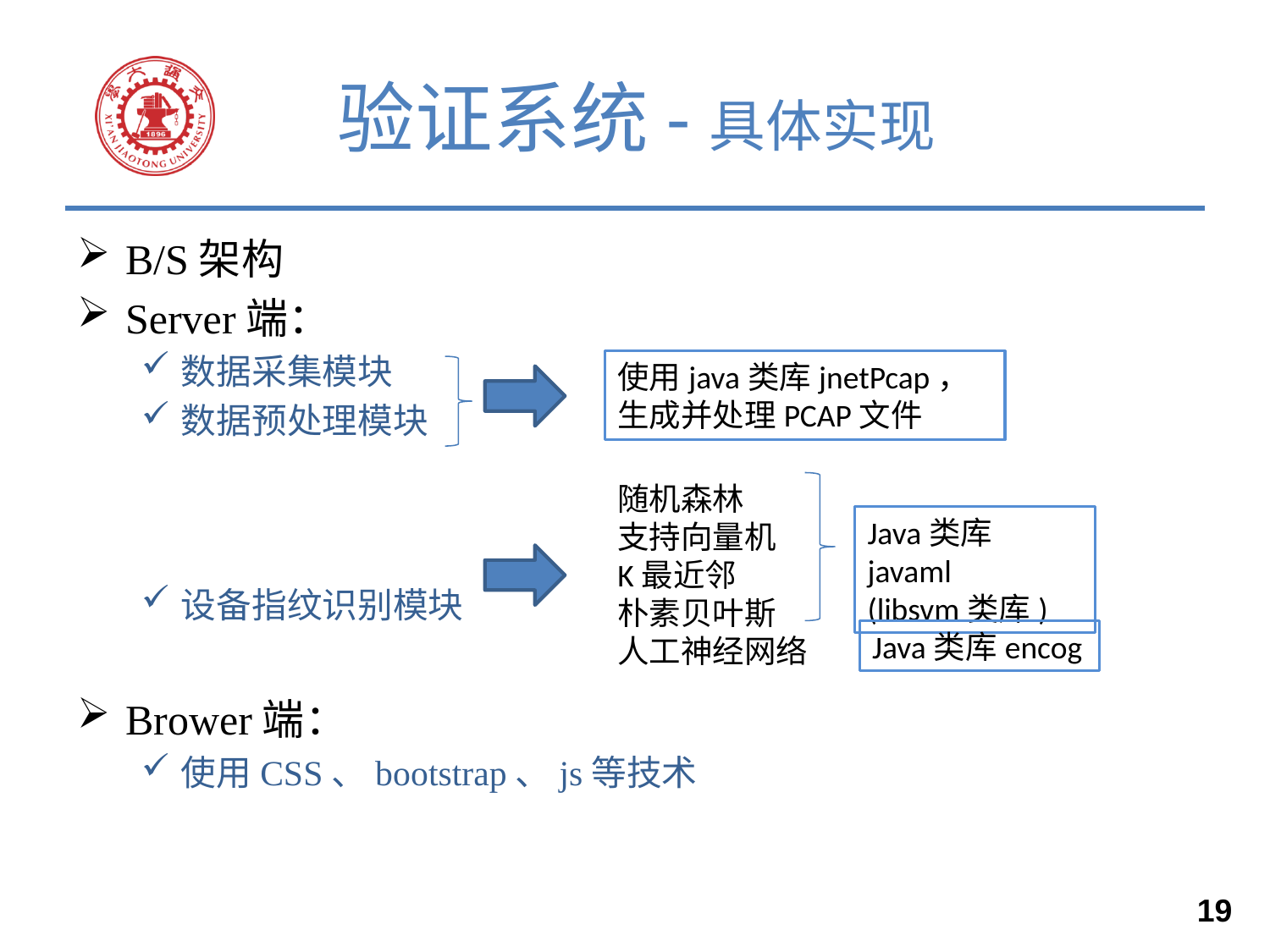

# 验证系统-具体实现
B/S架构
Server端：
数据采集模块
数据预处理模块

设备指纹识别模块

Brower端：
使用CSS、bootstrap、js等技术
使用java类库jnetPcap，生成并处理PCAP文件

随机森林
支持向量机
K最近邻
朴素贝叶斯
人工神经网络

Java类库javaml
(libsvm类库)

Java类库encog
19